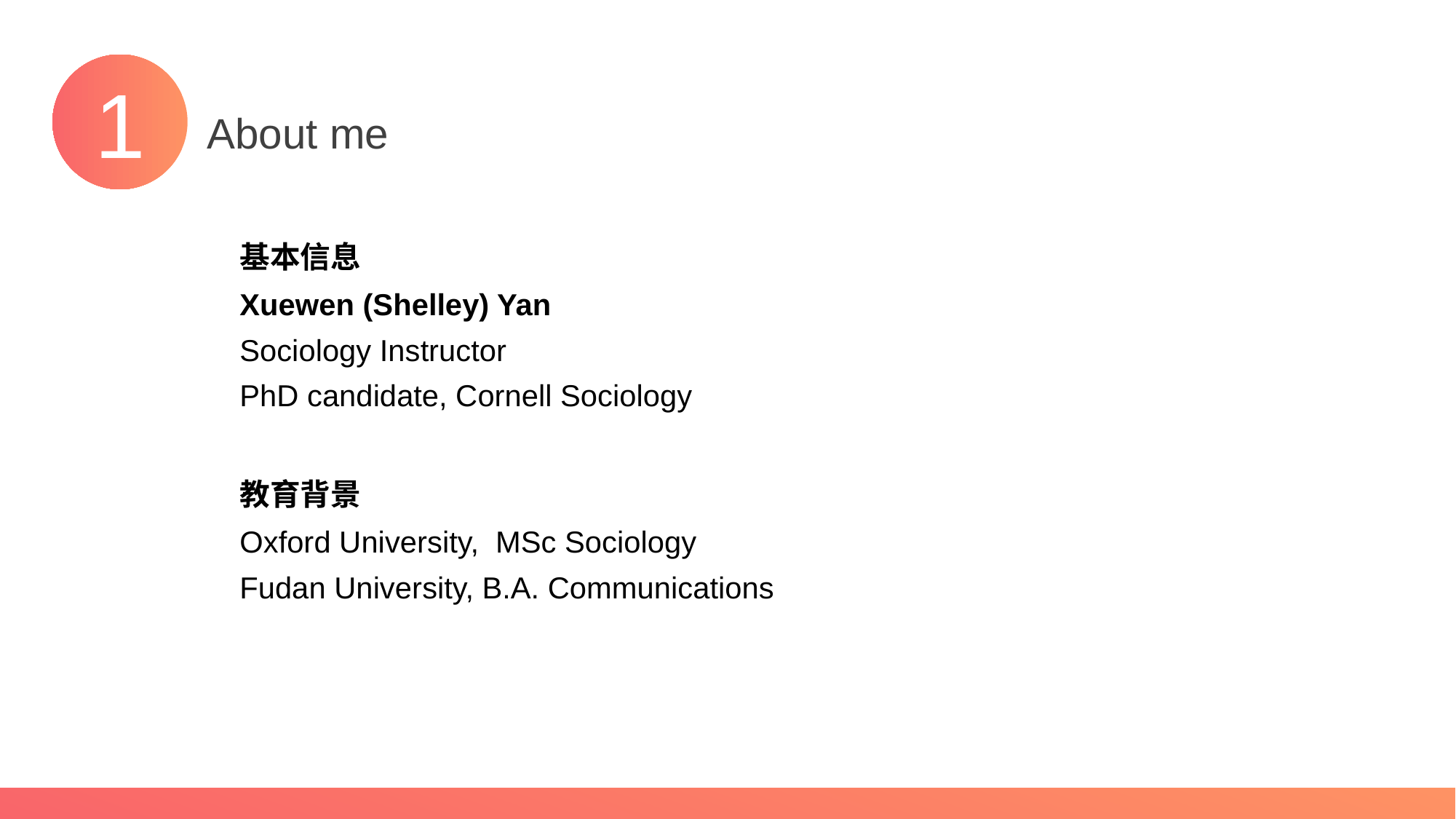

1
About me
基本信息
Xuewen (Shelley) Yan
Sociology Instructor
PhD candidate, Cornell Sociology

教育背景
Oxford University,  MSc Sociology
Fudan University, B.A. Communications